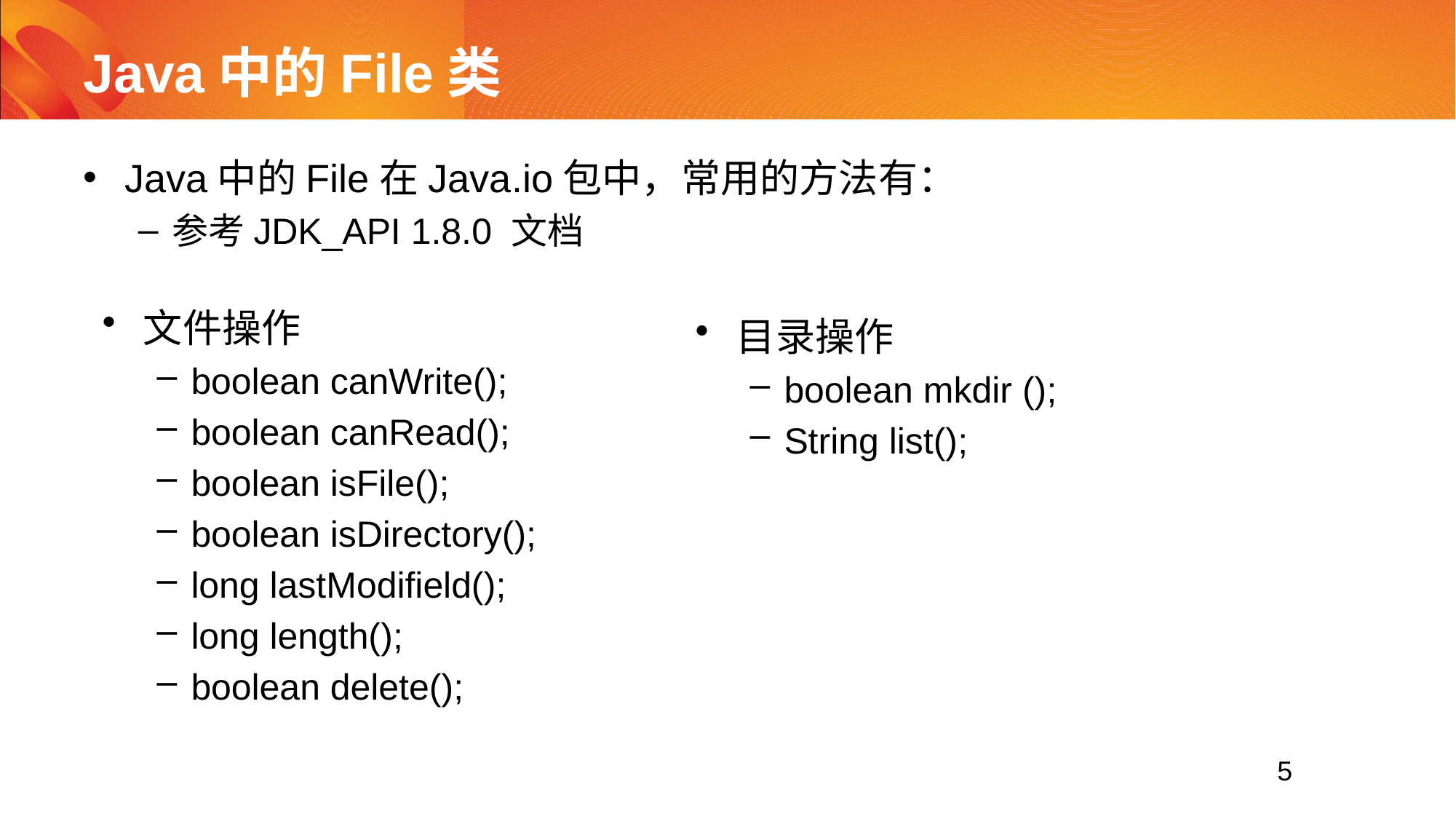

# Java中的File类
Java中的File在Java.io包中，常用的方法有：
参考JDK_API 1.8.0 文档
文件操作
boolean canWrite();
boolean canRead();
boolean isFile();
boolean isDirectory();
long lastModifield();
long length();
boolean delete();
目录操作
boolean mkdir ();
String list();